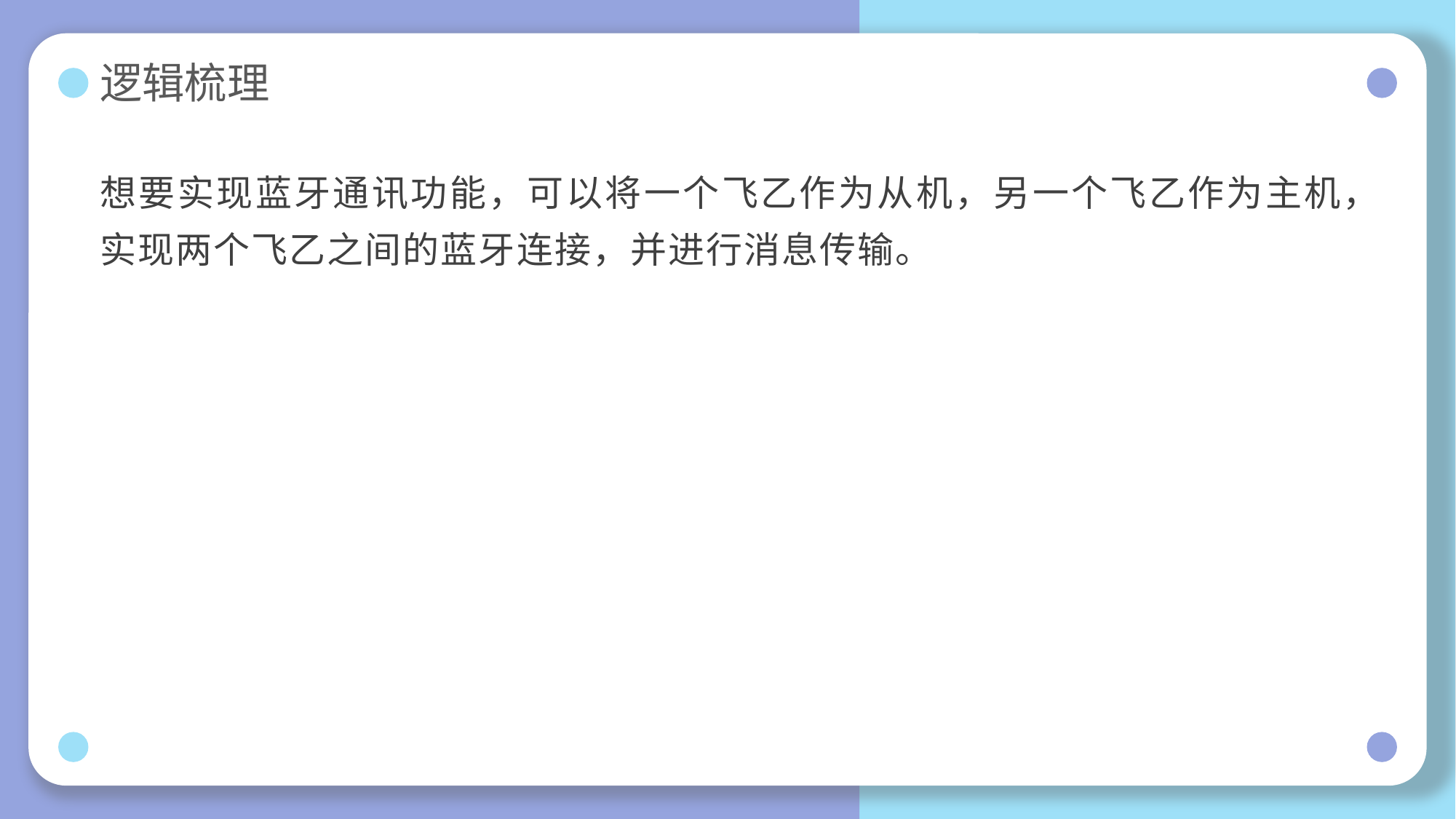

# 逻辑梳理
想要实现蓝牙通讯功能，可以将一个飞乙作为从机，另一个飞乙作为主机，实现两个飞乙之间的蓝牙连接，并进行消息传输。